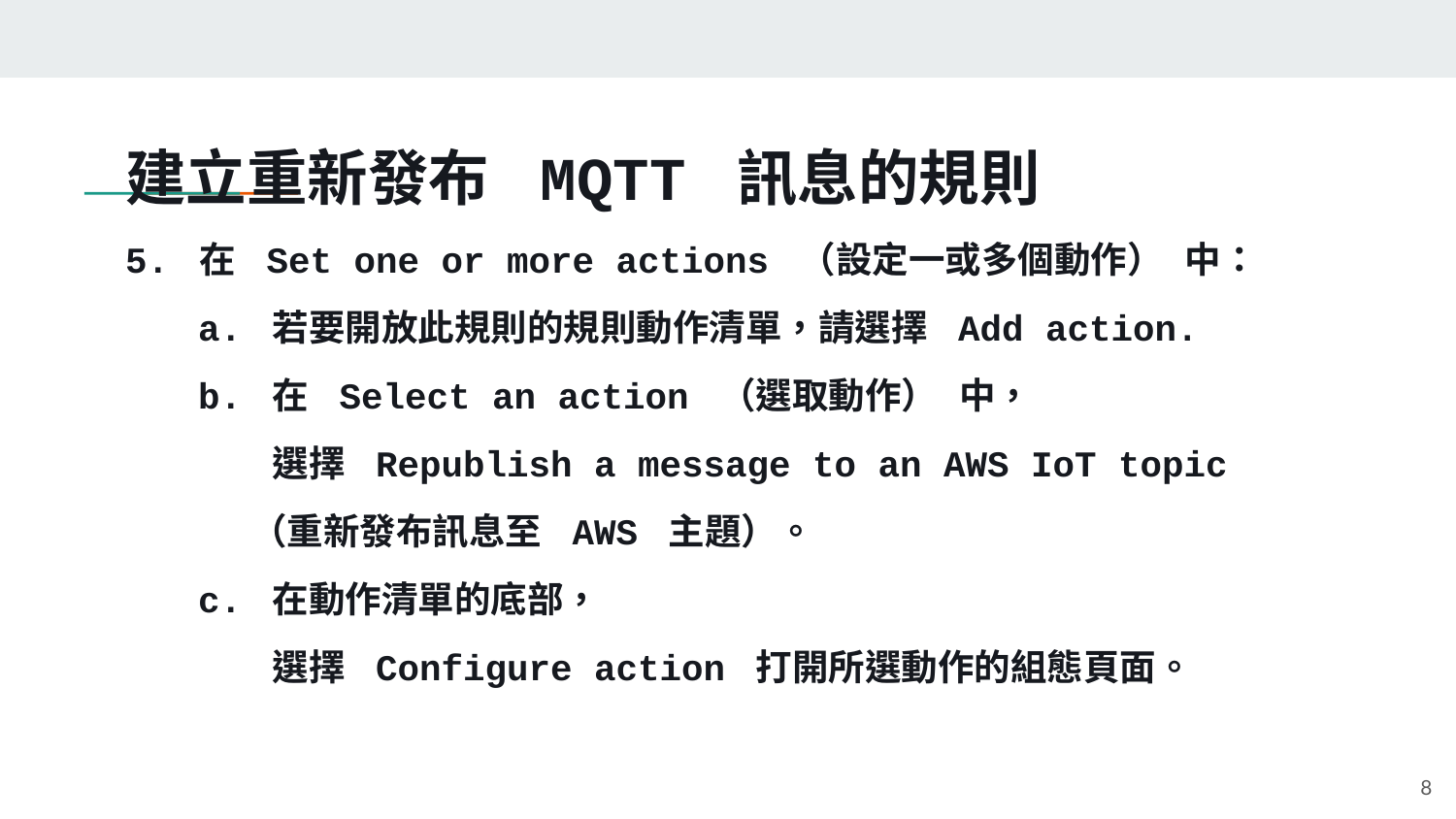

建立重新發布 MQTT 訊息的規則
5. 在 Set one or more actions （設定一或多個動作） 中：
a. 若要開放此規則的規則動作清單，請選擇 Add action.
b. 在 Select an action （選取動作） 中，
   選擇 Republish a message to an AWS IoT topic
  （重新發布訊息至 AWS 主題）。
c. 在動作清單的底部，
   選擇 Configure action 打開所選動作的組態頁面。
8